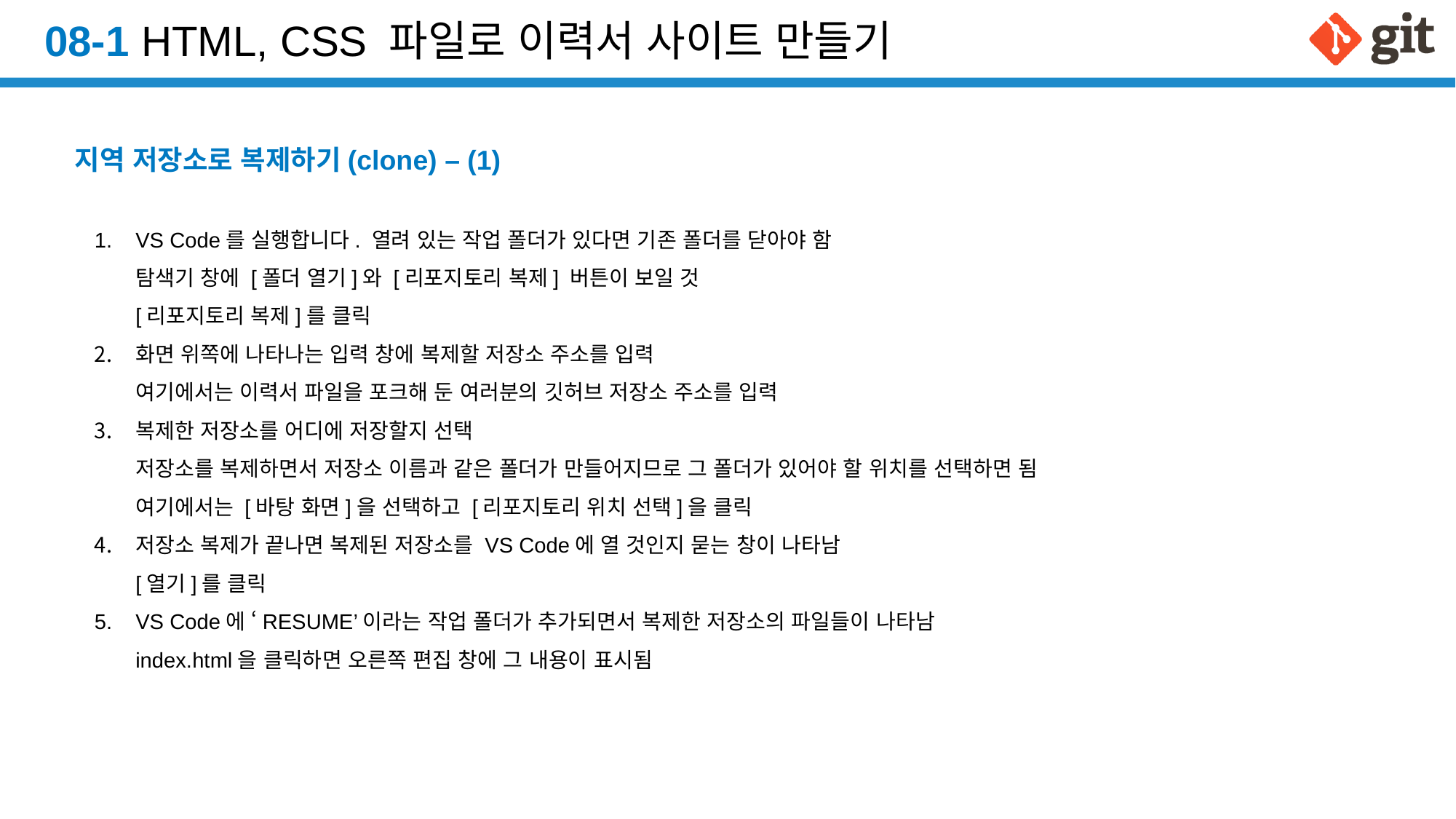

# 08-1 HTML, CSS 파일로 이력서 사이트 만들기
지역 저장소로 복제하기(clone) – (1)
VS Code를 실행합니다. 열려 있는 작업 폴더가 있다면 기존 폴더를 닫아야 함
탐색기 창에 [폴더 열기]와 [리포지토리 복제] 버튼이 보일 것
[리포지토리 복제]를 클릭
화면 위쪽에 나타나는 입력 창에 복제할 저장소 주소를 입력
여기에서는 이력서 파일을 포크해 둔 여러분의 깃허브 저장소 주소를 입력
복제한 저장소를 어디에 저장할지 선택
저장소를 복제하면서 저장소 이름과 같은 폴더가 만들어지므로 그 폴더가 있어야 할 위치를 선택하면 됨
여기에서는 [바탕 화면]을 선택하고 [리포지토리 위치 선택]을 클릭
저장소 복제가 끝나면 복제된 저장소를 VS Code에 열 것인지 묻는 창이 나타남
[열기]를 클릭
VS Code에 ‘RESUME’이라는 작업 폴더가 추가되면서 복제한 저장소의 파일들이 나타남
index.html을 클릭하면 오른쪽 편집 창에 그 내용이 표시됨